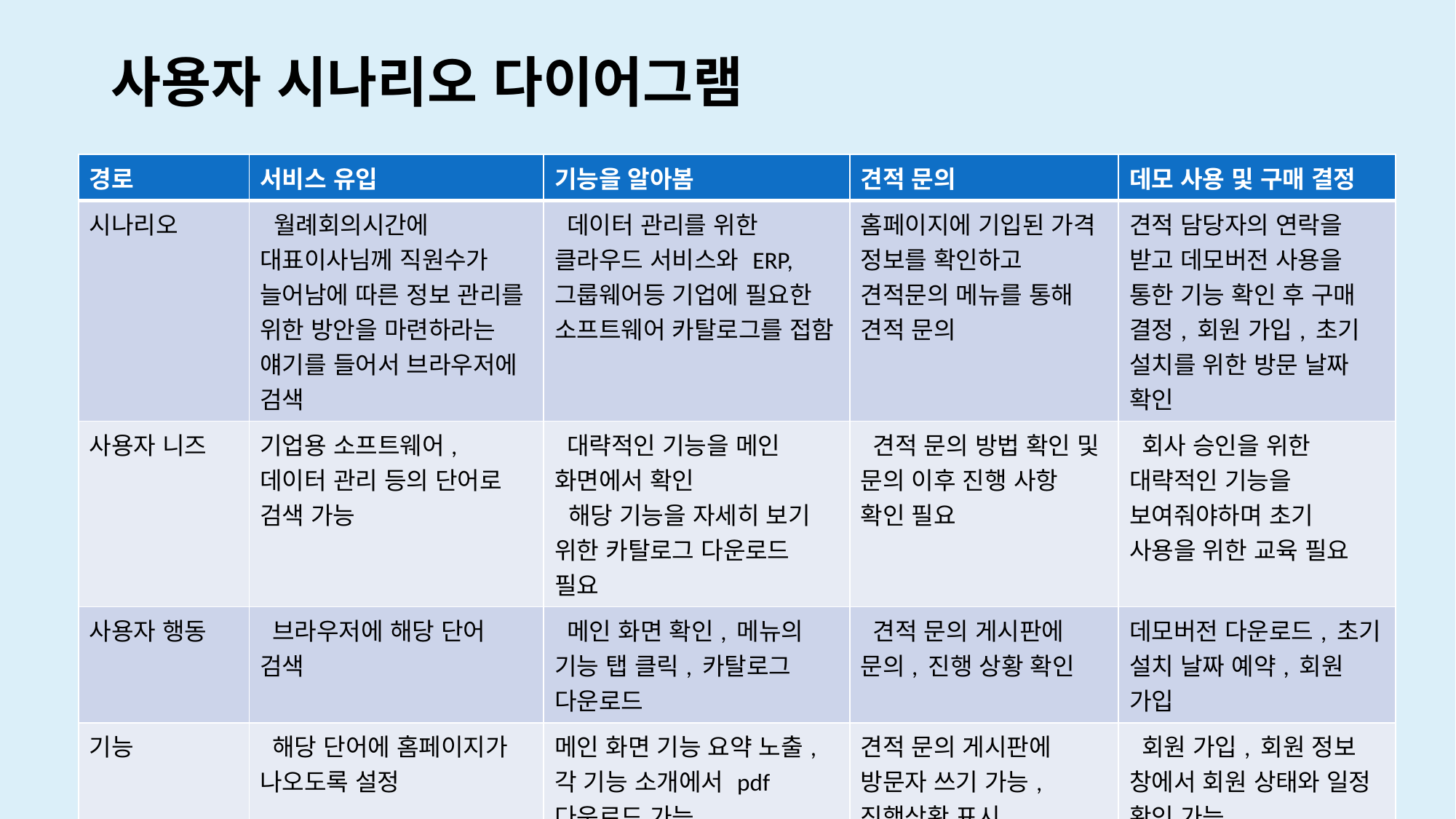

# 사용자 시나리오 다이어그램
| 경로 | 서비스 유입 | 기능을 알아봄 | 견적 문의 | 데모 사용 및 구매 결정 |
| --- | --- | --- | --- | --- |
| 시나리오 | 월례회의시간에 대표이사님께 직원수가 늘어남에 따른 정보 관리를 위한 방안을 마련하라는 얘기를 들어서 브라우저에 검색 | 데이터 관리를 위한 클라우드 서비스와 ERP, 그룹웨어등 기업에 필요한 소프트웨어 카탈로그를 접함 | 홈페이지에 기입된 가격 정보를 확인하고 견적문의 메뉴를 통해 견적 문의 | 견적 담당자의 연락을 받고 데모버전 사용을 통한 기능 확인 후 구매 결정, 회원 가입, 초기 설치를 위한 방문 날짜 확인 |
| 사용자 니즈 | 기업용 소프트웨어, 데이터 관리 등의 단어로 검색 가능 | 대략적인 기능을 메인 화면에서 확인 해당 기능을 자세히 보기 위한 카탈로그 다운로드 필요 | 견적 문의 방법 확인 및 문의 이후 진행 사항 확인 필요 | 회사 승인을 위한 대략적인 기능을 보여줘야하며 초기 사용을 위한 교육 필요 |
| 사용자 행동 | 브라우저에 해당 단어 검색 | 메인 화면 확인, 메뉴의 기능 탭 클릭, 카탈로그 다운로드 | 견적 문의 게시판에 문의, 진행 상황 확인 | 데모버전 다운로드, 초기 설치 날짜 예약, 회원 가입 |
| 기능 | 해당 단어에 홈페이지가 나오도록 설정 | 메인 화면 기능 요약 노출, 각 기능 소개에서 pdf 다운로드 가능 | 견적 문의 게시판에 방문자 쓰기 가능, 진행상황 표시 | 회원 가입, 회원 정보 창에서 회원 상태와 일정 확인 가능 |